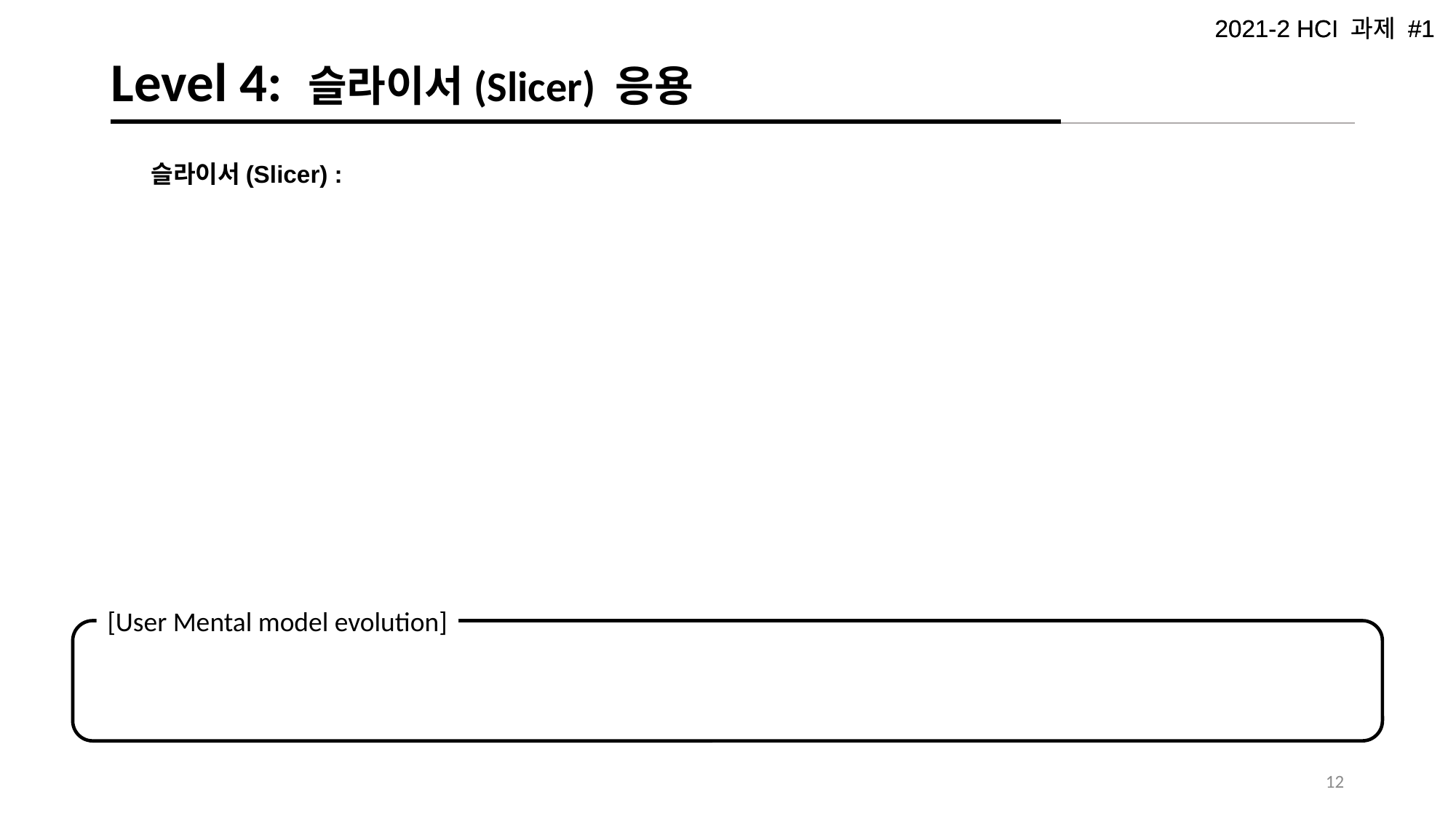

# Level 4: 슬라이서(Slicer) 응용
슬라이서(Slicer) :
[User Mental model evolution]

12